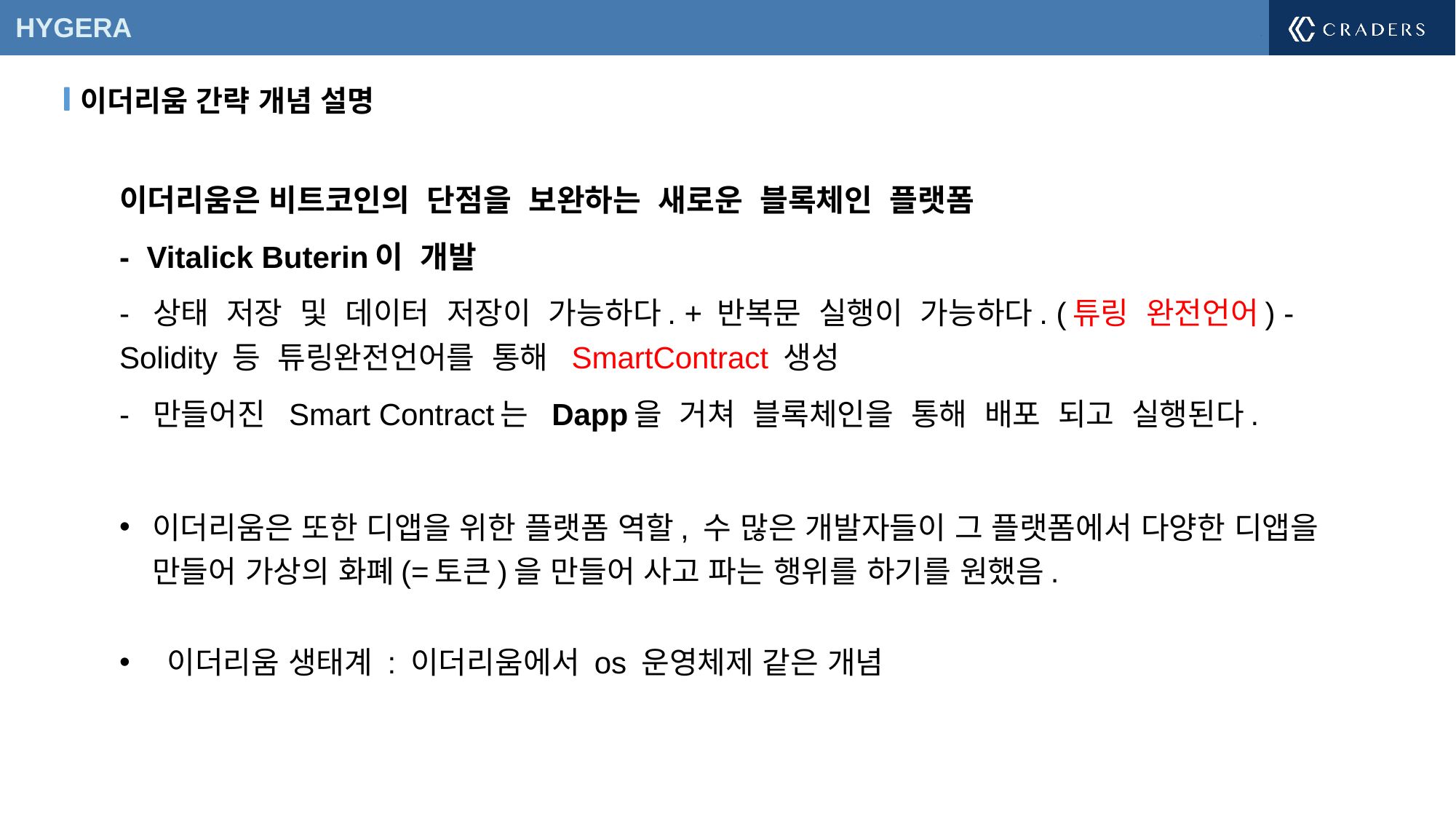

이더리움 간략 개념 설명
이더리움은 비트코인의  단점을  보완하는  새로운  블록체인  플랫폼
-  Vitalick Buterin이  개발
-  상태  저장  및  데이터  저장이  가능하다. + 반복문  실행이  가능하다. (튜링  완전언어) -  Solidity 등  튜링완전언어를  통해  SmartContract 생성
-  만들어진  Smart Contract는  Dapp을  거쳐  블록체인을  통해  배포  되고  실행된다.

이더리움은 또한 디앱을 위한 플랫폼 역할, 수 많은 개발자들이 그 플랫폼에서 다양한 디앱을 만들어 가상의 화폐(=토큰)을 만들어 사고 파는 행위를 하기를 원했음.

 이더리움 생태계 : 이더리움에서 os 운영체제 같은 개념